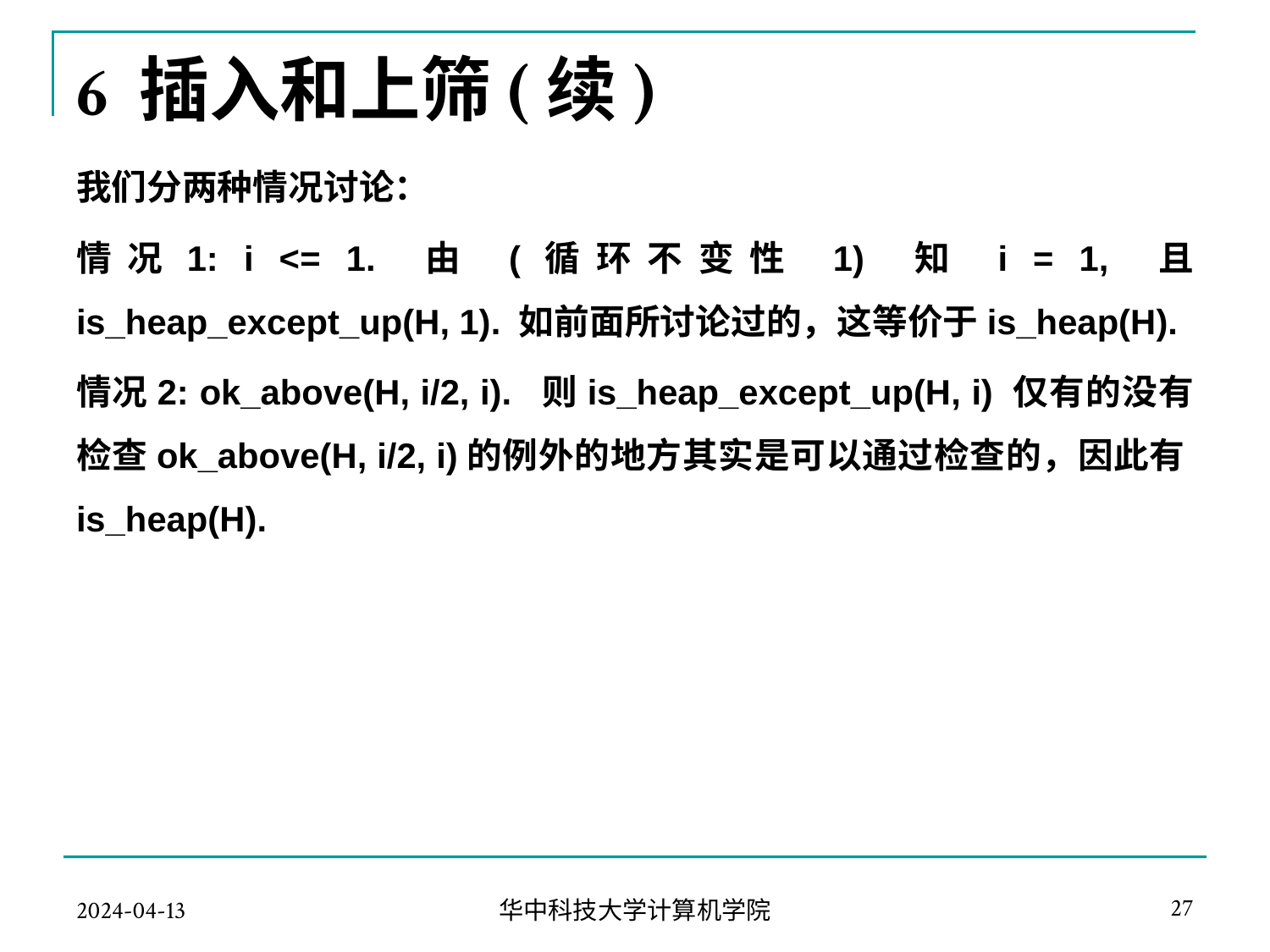

# 6 插入和上筛(续)
我们分两种情况讨论：
情况1: i <= 1. 由 (循环不变性 1) 知 i = 1, 且 is_heap_except_up(H, 1). 如前面所讨论过的，这等价于is_heap(H).
情况2: ok_above(H, i/2, i).  则is_heap_except_up(H, i) 仅有的没有检查ok_above(H, i/2, i)的例外的地方其实是可以通过检查的，因此有is_heap(H).

2024-04-13
27
华中科技大学计算机学院